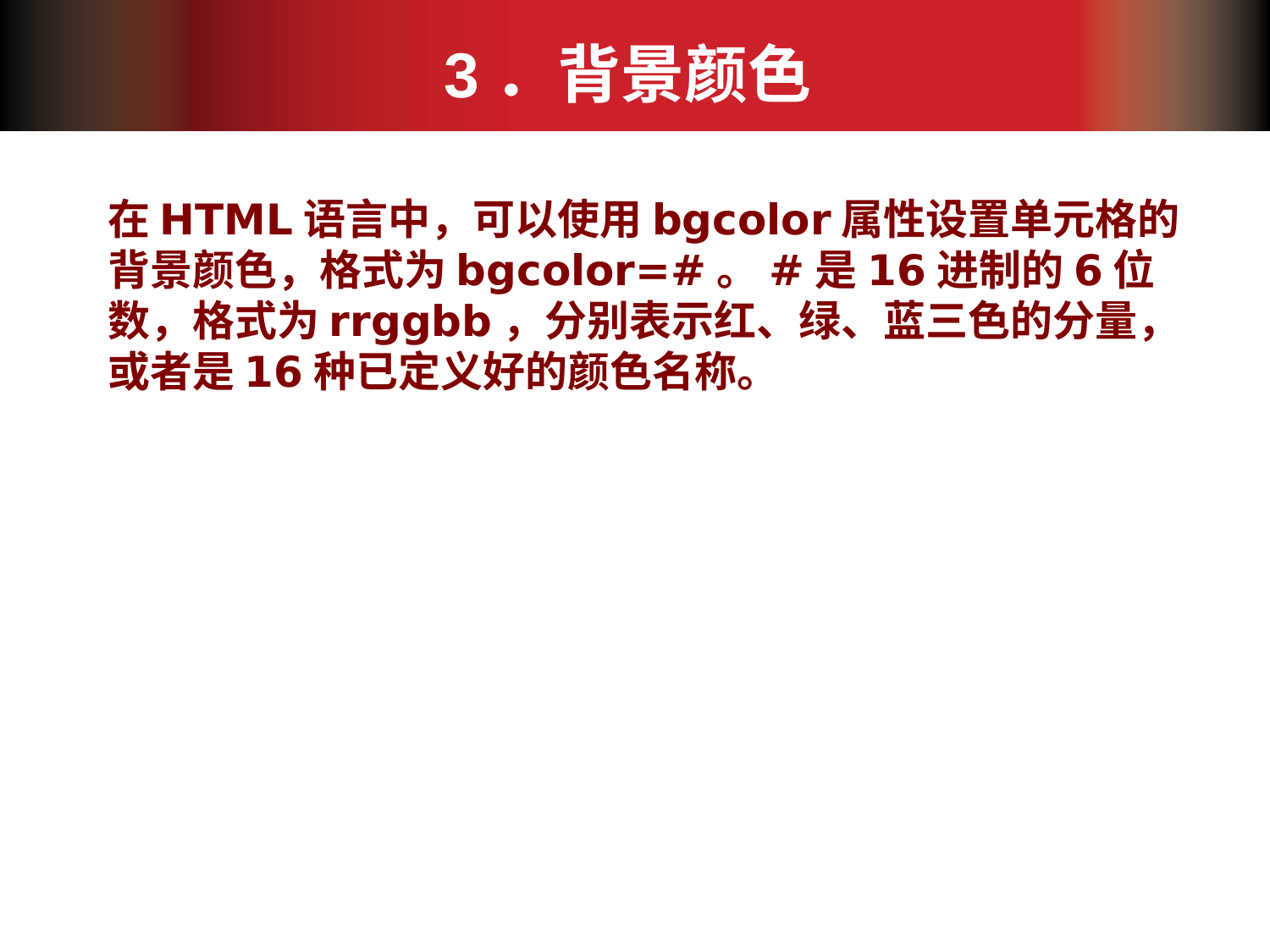

# 3．背景颜色
在HTML语言中，可以使用bgcolor属性设置单元格的背景颜色，格式为bgcolor=#。#是16进制的6位数，格式为rrggbb，分别表示红、绿、蓝三色的分量，或者是16种已定义好的颜色名称。